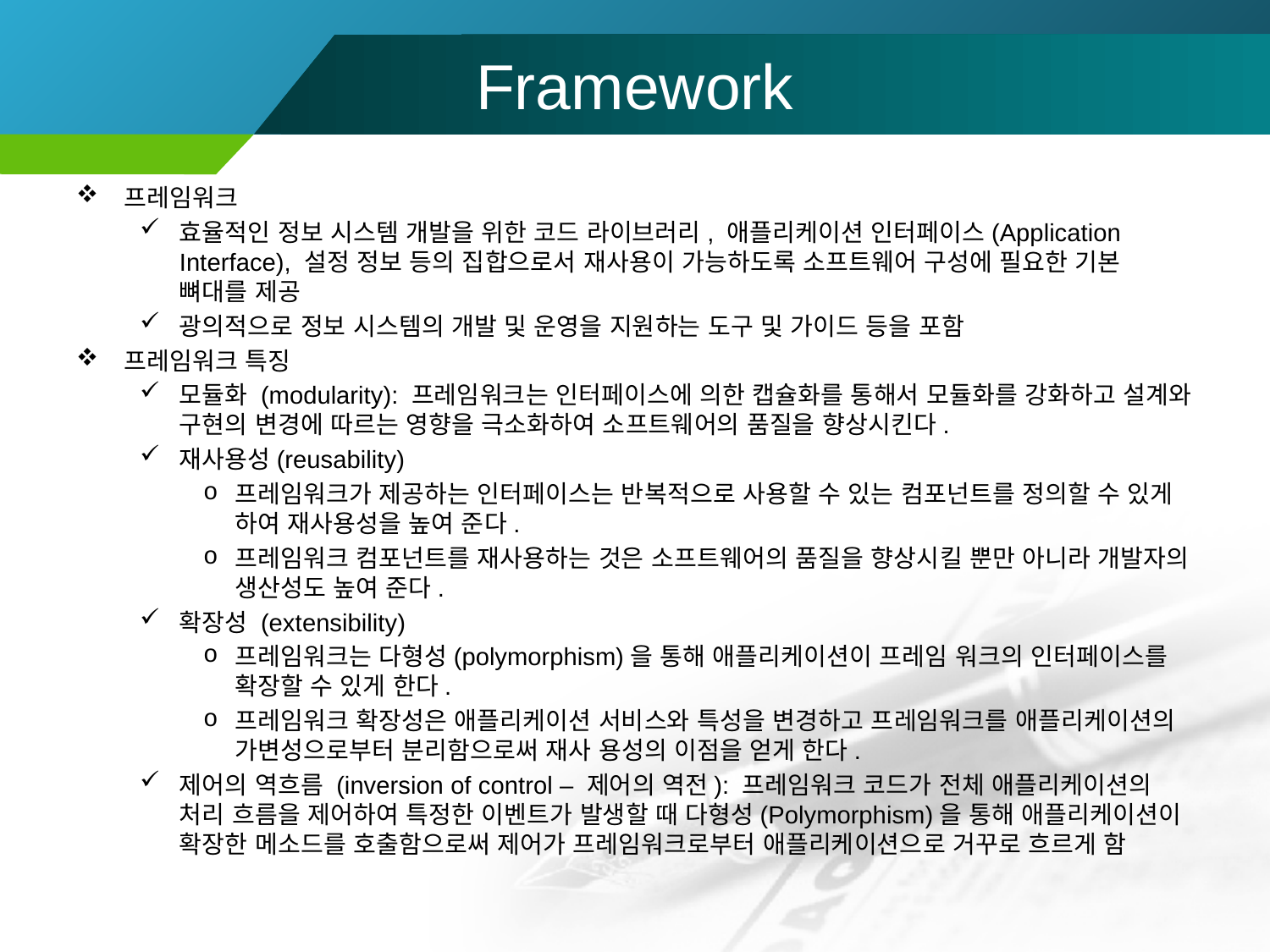

# Framework
프레임워크
효율적인 정보 시스템 개발을 위한 코드 라이브러리, 애플리케이션 인터페이스(Application Interface), 설정 정보 등의 집합으로서 재사용이 가능하도록 소프트웨어 구성에 필요한 기본 뼈대를 제공
광의적으로 정보 시스템의 개발 및 운영을 지원하는 도구 및 가이드 등을 포함
프레임워크 특징
모듈화 (modularity): 프레임워크는 인터페이스에 의한 캡슐화를 통해서 모듈화를 강화하고 설계와 구현의 변경에 따르는 영향을 극소화하여 소프트웨어의 품질을 향상시킨다.
재사용성(reusability)
프레임워크가 제공하는 인터페이스는 반복적으로 사용할 수 있는 컴포넌트를 정의할 수 있게 하여 재사용성을 높여 준다.
프레임워크 컴포넌트를 재사용하는 것은 소프트웨어의 품질을 향상시킬 뿐만 아니라 개발자의 생산성도 높여 준다.
확장성 (extensibility)
프레임워크는 다형성(polymorphism)을 통해 애플리케이션이 프레임 워크의 인터페이스를 확장할 수 있게 한다.
프레임워크 확장성은 애플리케이션 서비스와 특성을 변경하고 프레임워크를 애플리케이션의 가변성으로부터 분리함으로써 재사 용성의 이점을 얻게 한다.
제어의 역흐름 (inversion of control – 제어의 역전): 프레임워크 코드가 전체 애플리케이션의 처리 흐름을 제어하여 특정한 이벤트가 발생할 때 다형성(Polymorphism)을 통해 애플리케이션이 확장한 메소드를 호출함으로써 제어가 프레임워크로부터 애플리케이션으로 거꾸로 흐르게 함